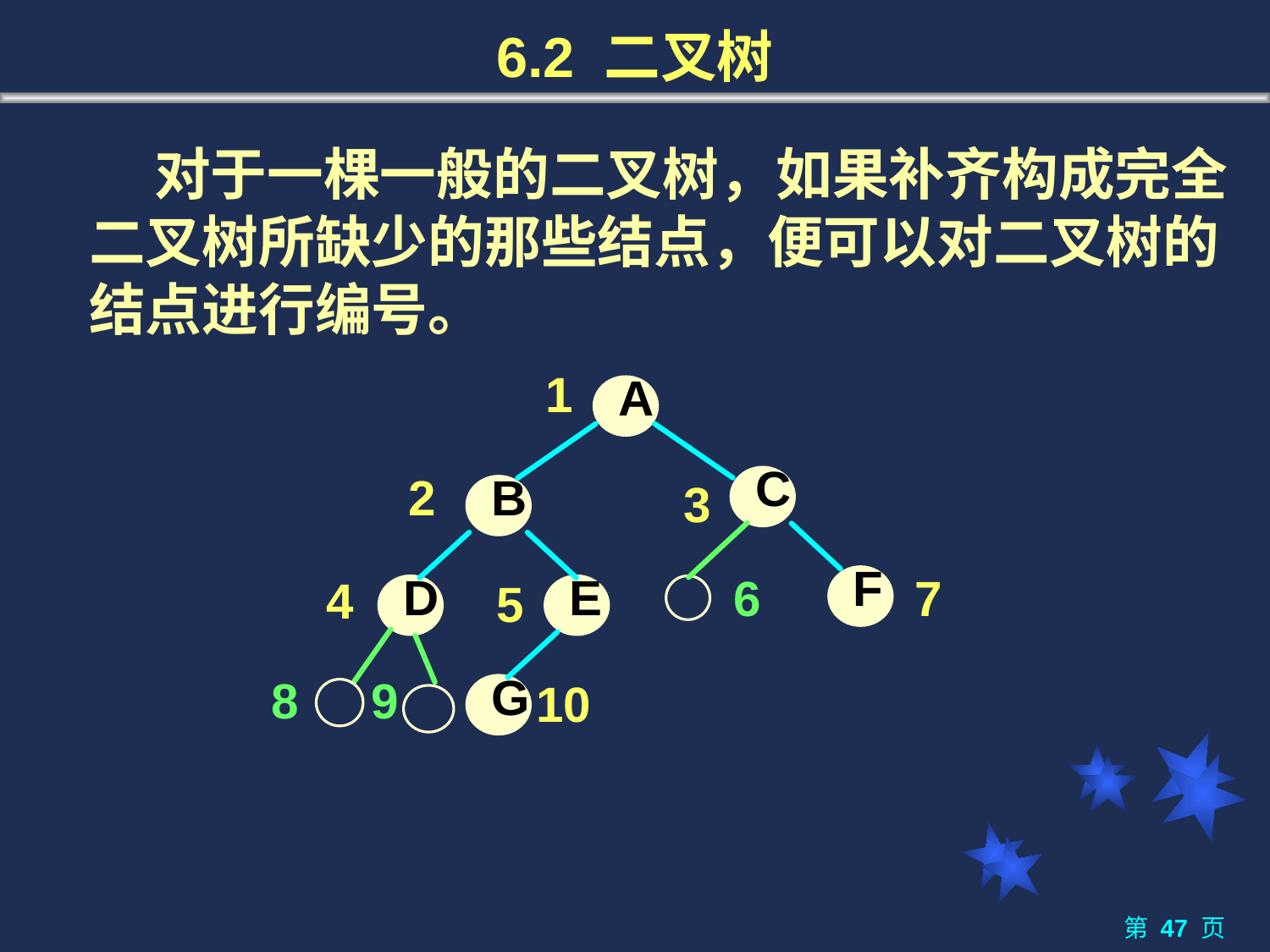

# 6.2 二叉树
 	    对于一棵一般的二叉树，如果补齐构成完全二叉树所缺少的那些结点，便可以对二叉树的结点进行编号。
1
 A

 C

 B

 F

 D

 E

 G

2
3

6
7
4
5

8
9
10

第 47 页